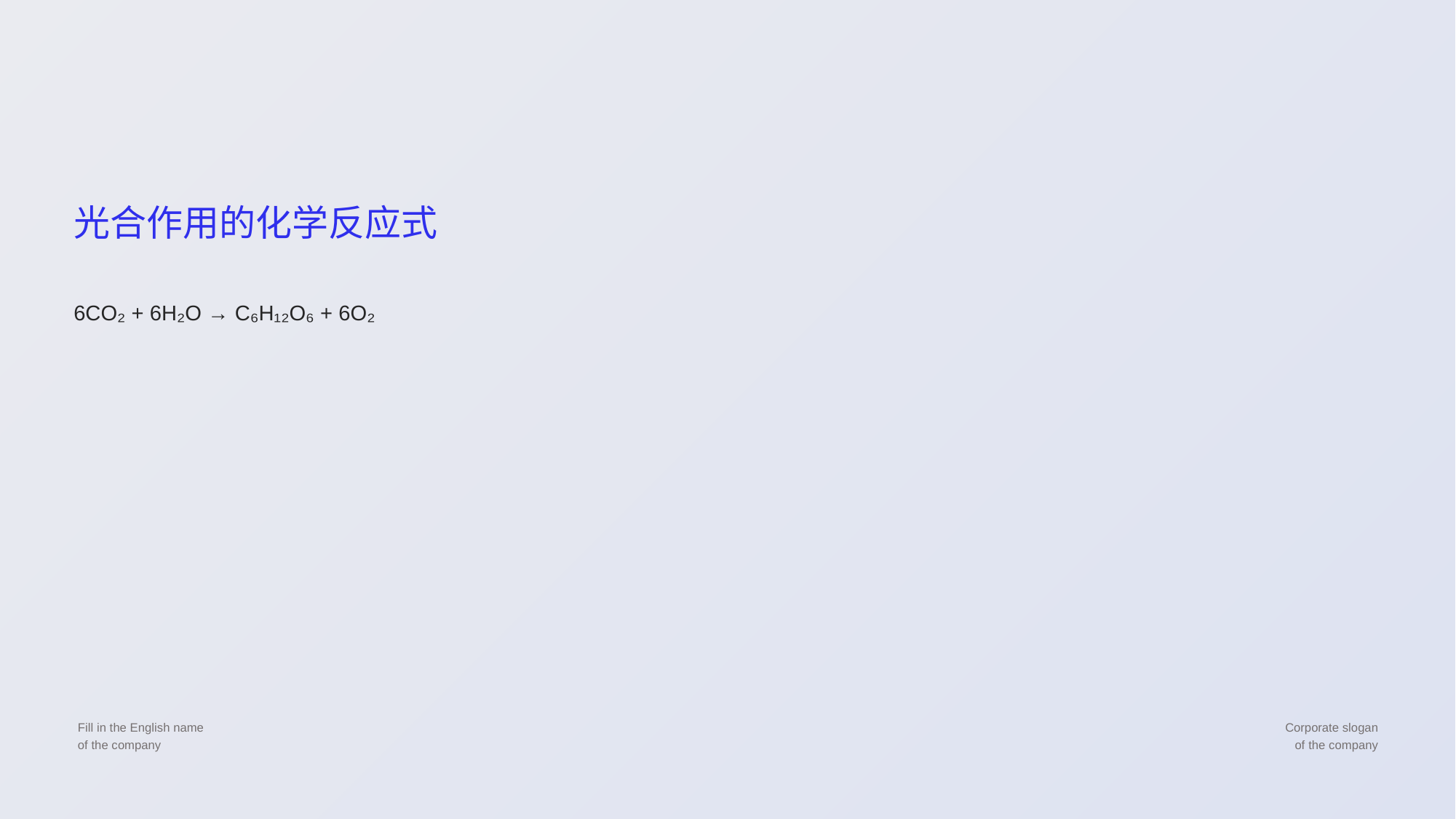

光合作用的化学反应式
6CO₂ + 6H₂O → C₆H₁₂O₆ + 6O₂
Fill in the English name
of the company
Corporate slogan
of the company